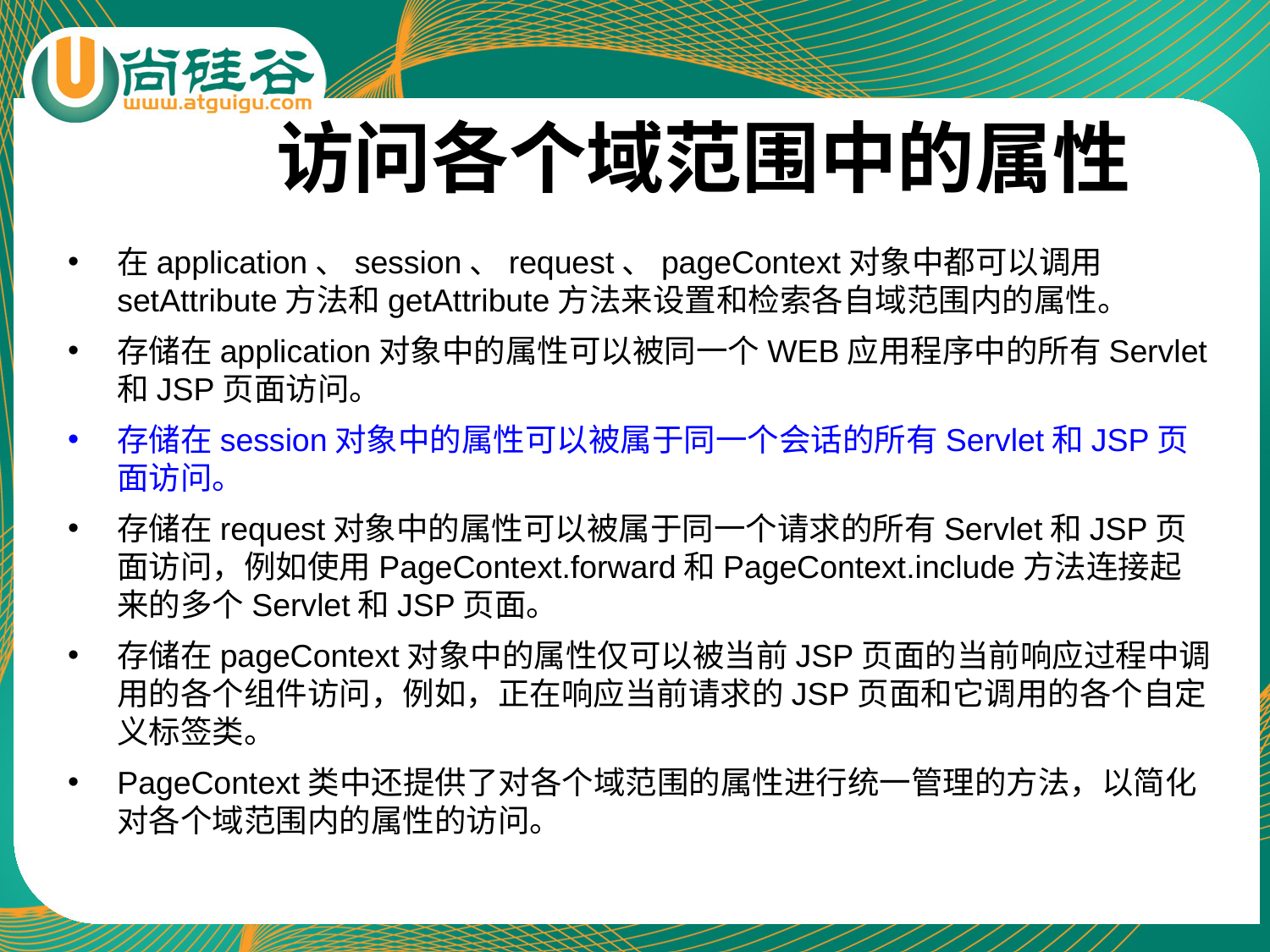

# 访问各个域范围中的属性
在application、session、request、pageContext对象中都可以调用setAttribute方法和getAttribute方法来设置和检索各自域范围内的属性。
存储在application对象中的属性可以被同一个WEB应用程序中的所有Servlet和JSP页面访问。
存储在session对象中的属性可以被属于同一个会话的所有Servlet和JSP页面访问。
存储在request对象中的属性可以被属于同一个请求的所有Servlet和JSP页面访问，例如使用PageContext.forward和PageContext.include方法连接起来的多个Servlet和JSP页面。
存储在pageContext对象中的属性仅可以被当前JSP页面的当前响应过程中调用的各个组件访问，例如，正在响应当前请求的JSP页面和它调用的各个自定义标签类。
PageContext类中还提供了对各个域范围的属性进行统一管理的方法，以简化对各个域范围内的属性的访问。